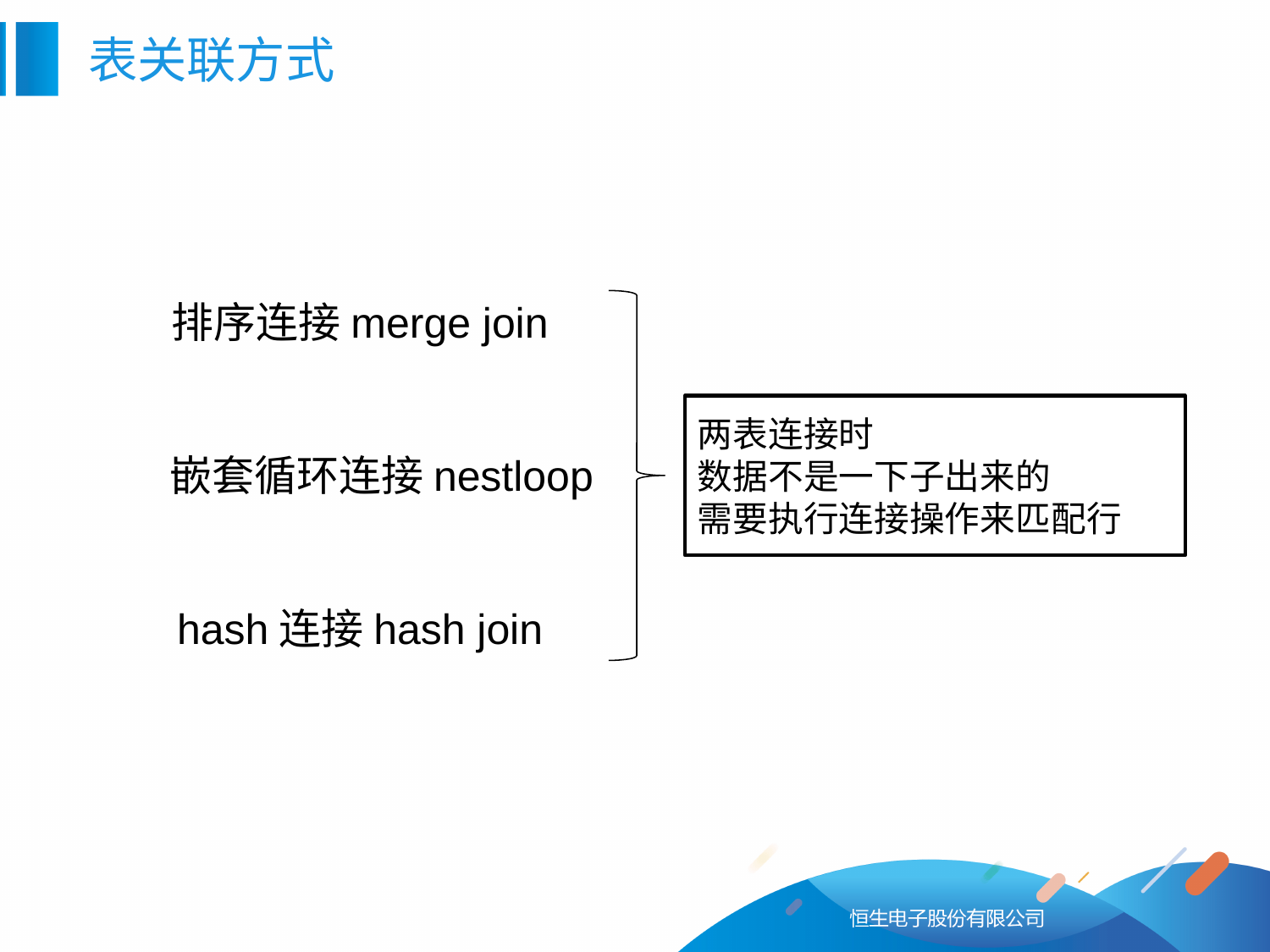

表关联方式
排序连接merge join

两表连接时
数据不是一下子出来的
需要执行连接操作来匹配行
嵌套循环连接nestloop
hash连接hash join